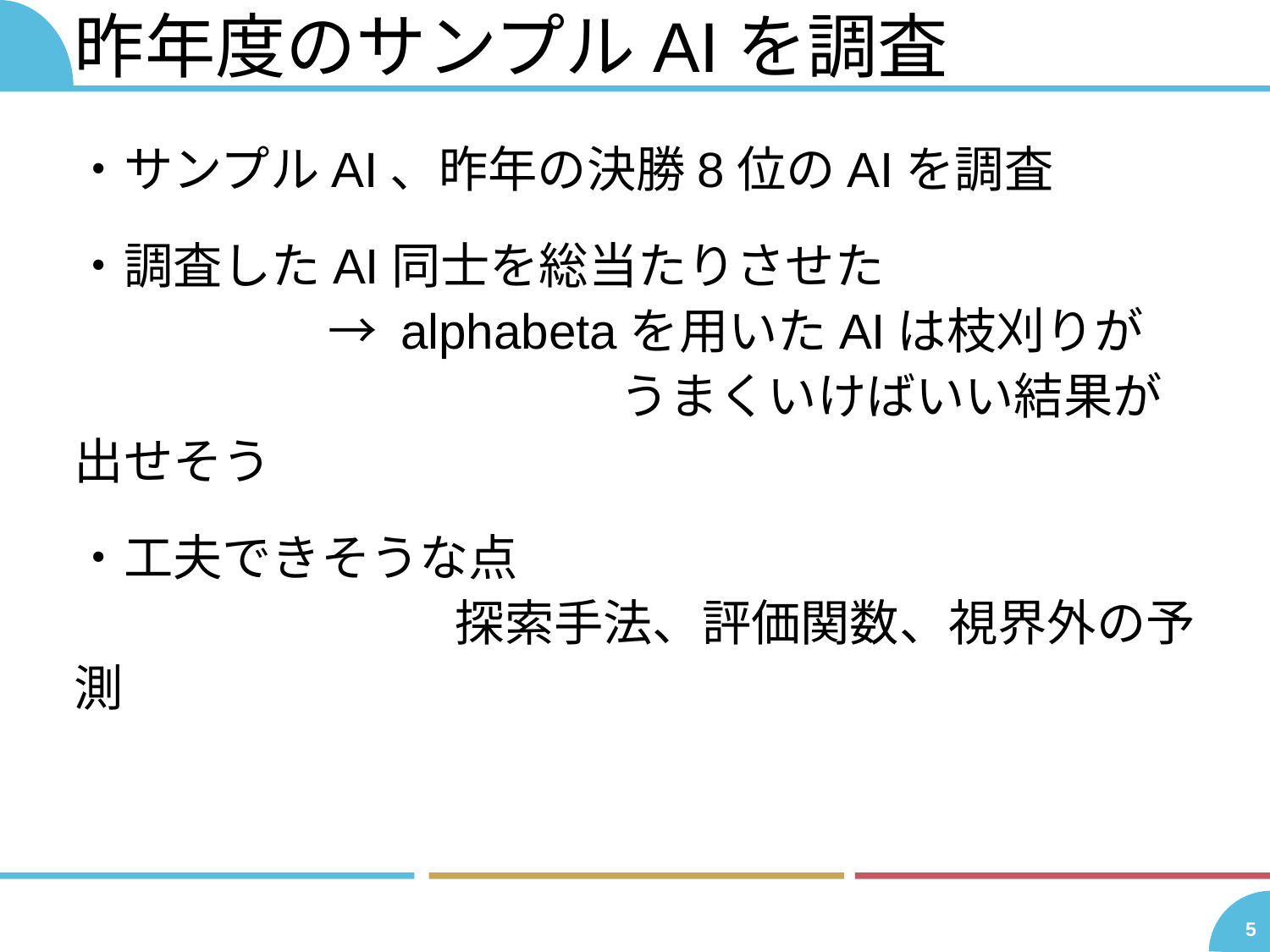

# 昨年度のサンプルAIを調査
・サンプルAI、昨年の決勝8位のAIを調査
・調査したAI同士を総当たりさせた				→ alphabetaを用いたAIは枝刈りが				    うまくいけばいい結果が出せそう
・工夫できそうな点								探索手法、評価関数、視界外の予測
5